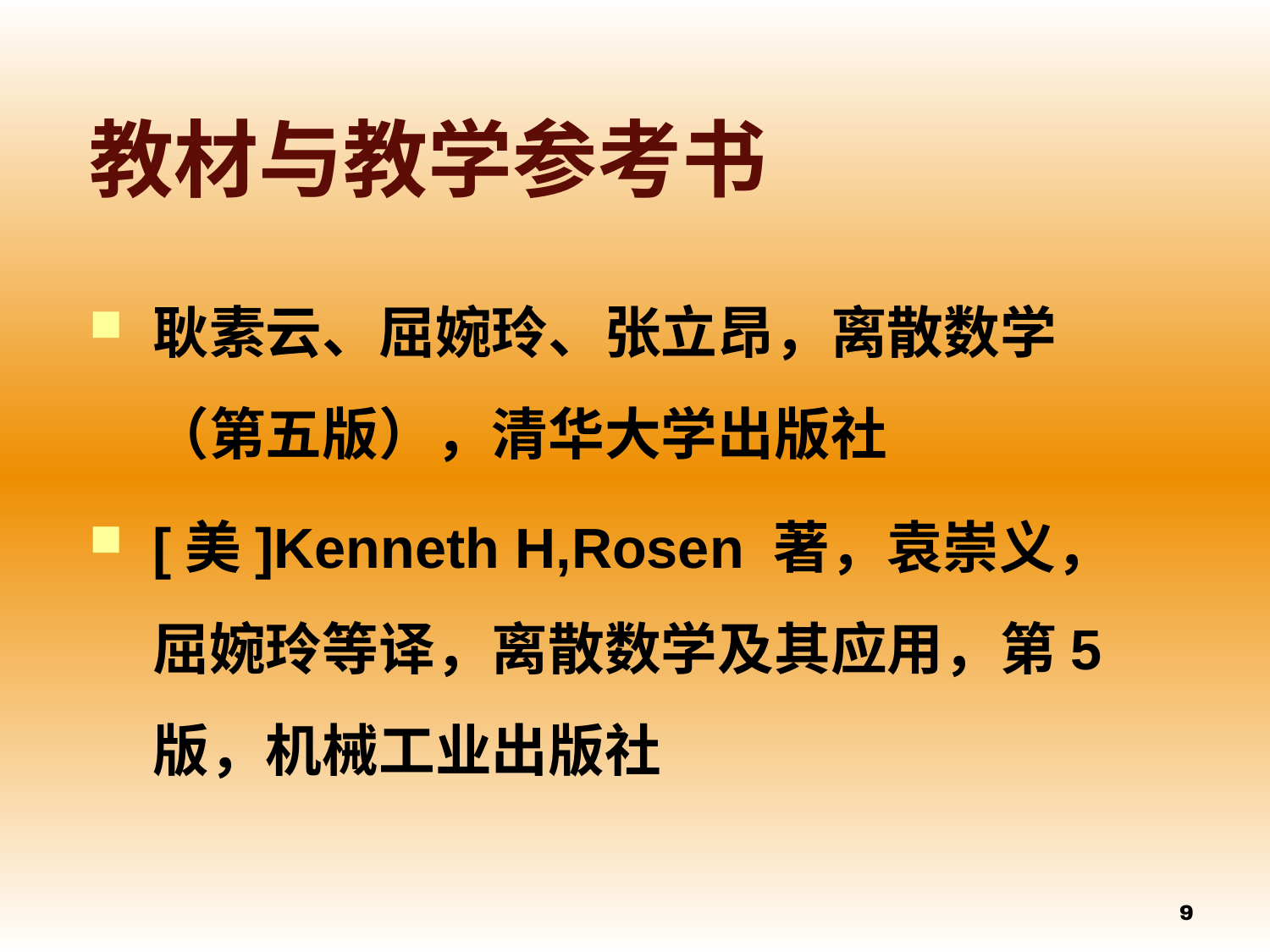

# 教材与教学参考书
耿素云、屈婉玲、张立昂，离散数学（第五版），清华大学出版社
[美]Kenneth H,Rosen 著，袁崇义，屈婉玲等译，离散数学及其应用，第5版，机械工业出版社
9